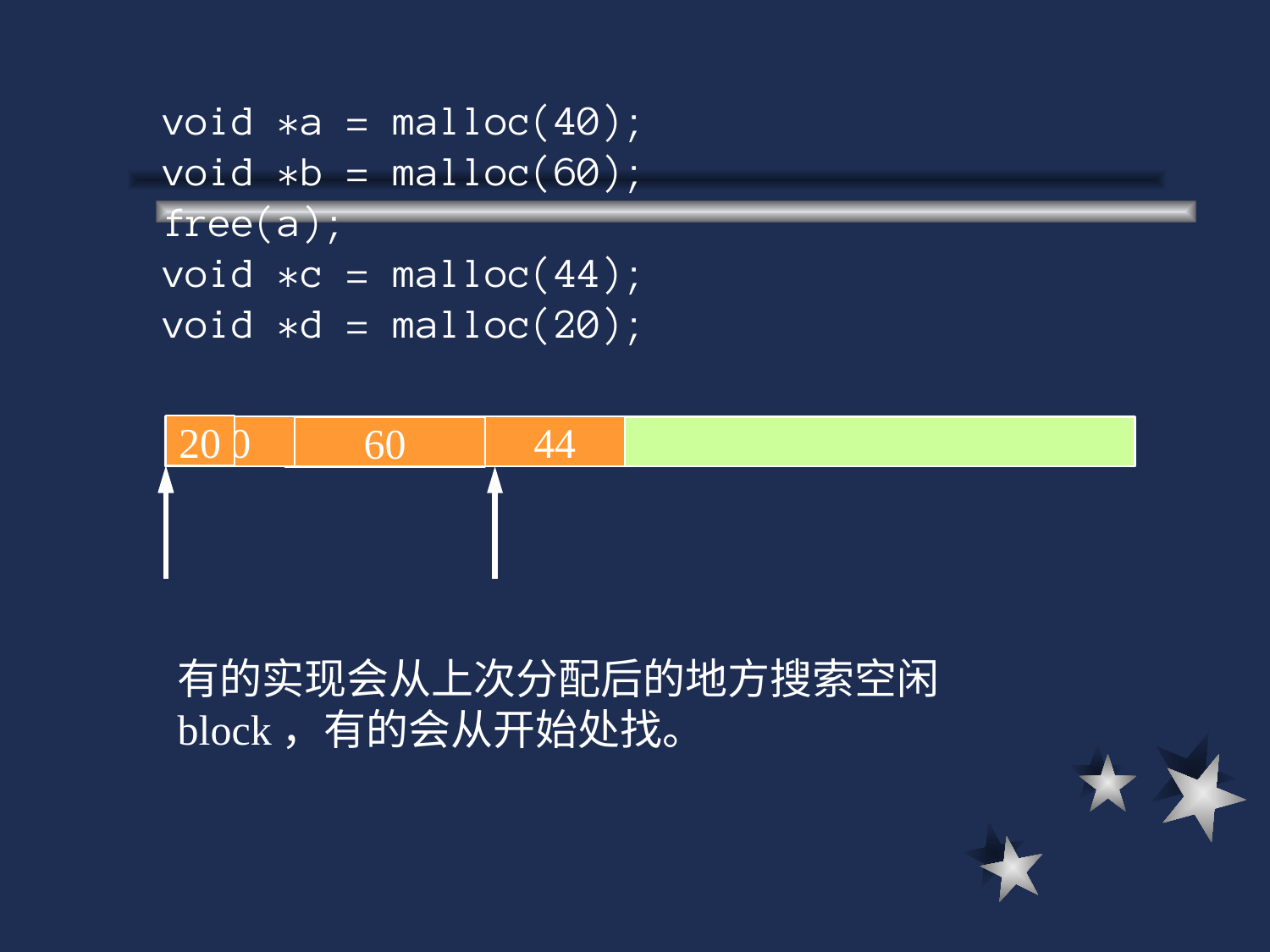

void *a = malloc(40);
void *b = malloc(60);
free(a);
void *c = malloc(44);
void *d = malloc(20);
20
40
44

60
有的实现会从上次分配后的地方搜索空闲block，有的会从开始处找。